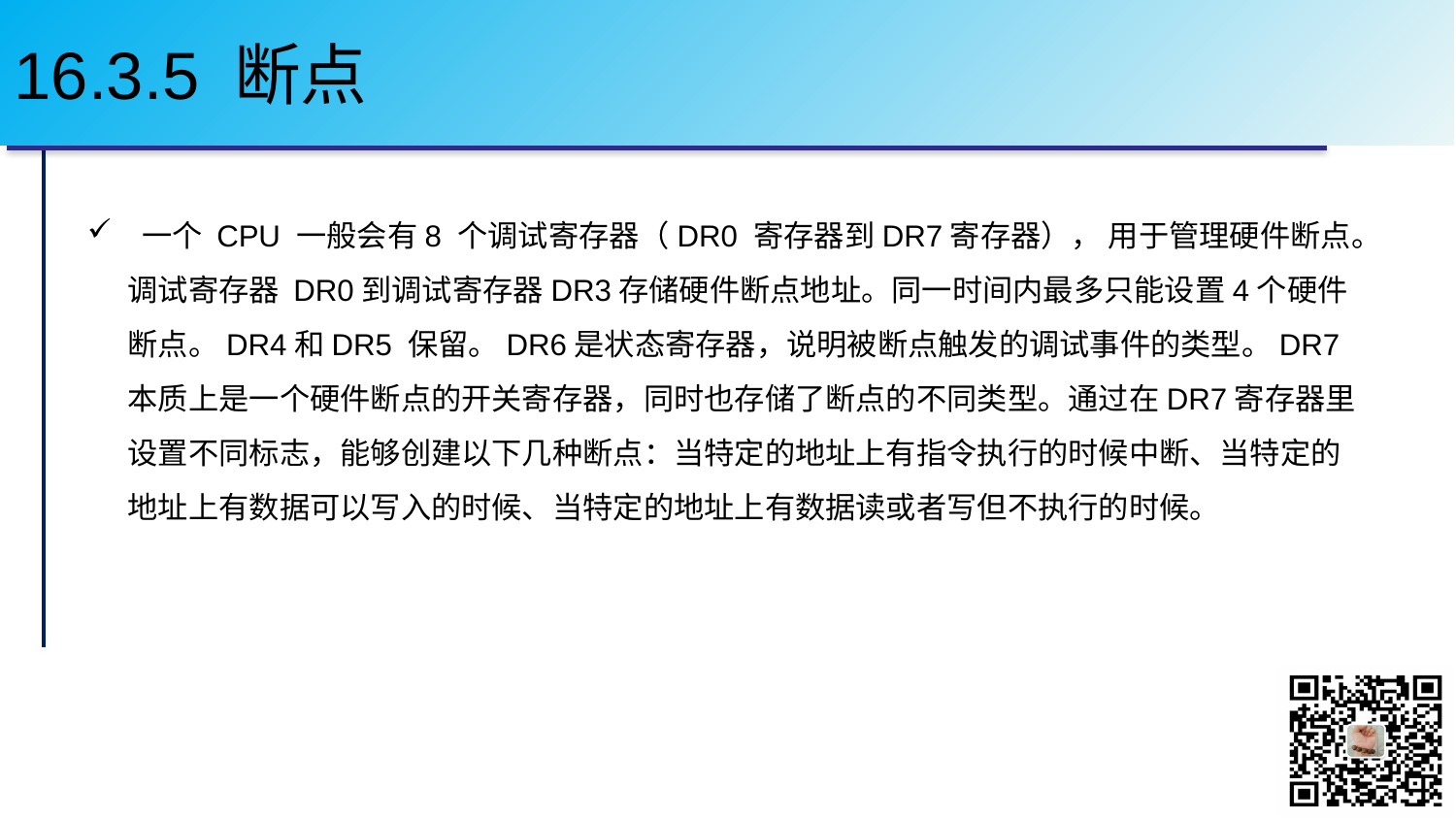

# 16.3.5 断点
 一个 CPU 一般会有8 个调试寄存器（DR0 寄存器到DR7寄存器）， 用于管理硬件断点。调试寄存器 DR0到调试寄存器DR3存储硬件断点地址。同一时间内最多只能设置4个硬件断点。DR4和DR5 保留。DR6是状态寄存器，说明被断点触发的调试事件的类型。DR7本质上是一个硬件断点的开关寄存器，同时也存储了断点的不同类型。通过在DR7寄存器里设置不同标志，能够创建以下几种断点：当特定的地址上有指令执行的时候中断、当特定的地址上有数据可以写入的时候、当特定的地址上有数据读或者写但不执行的时候。